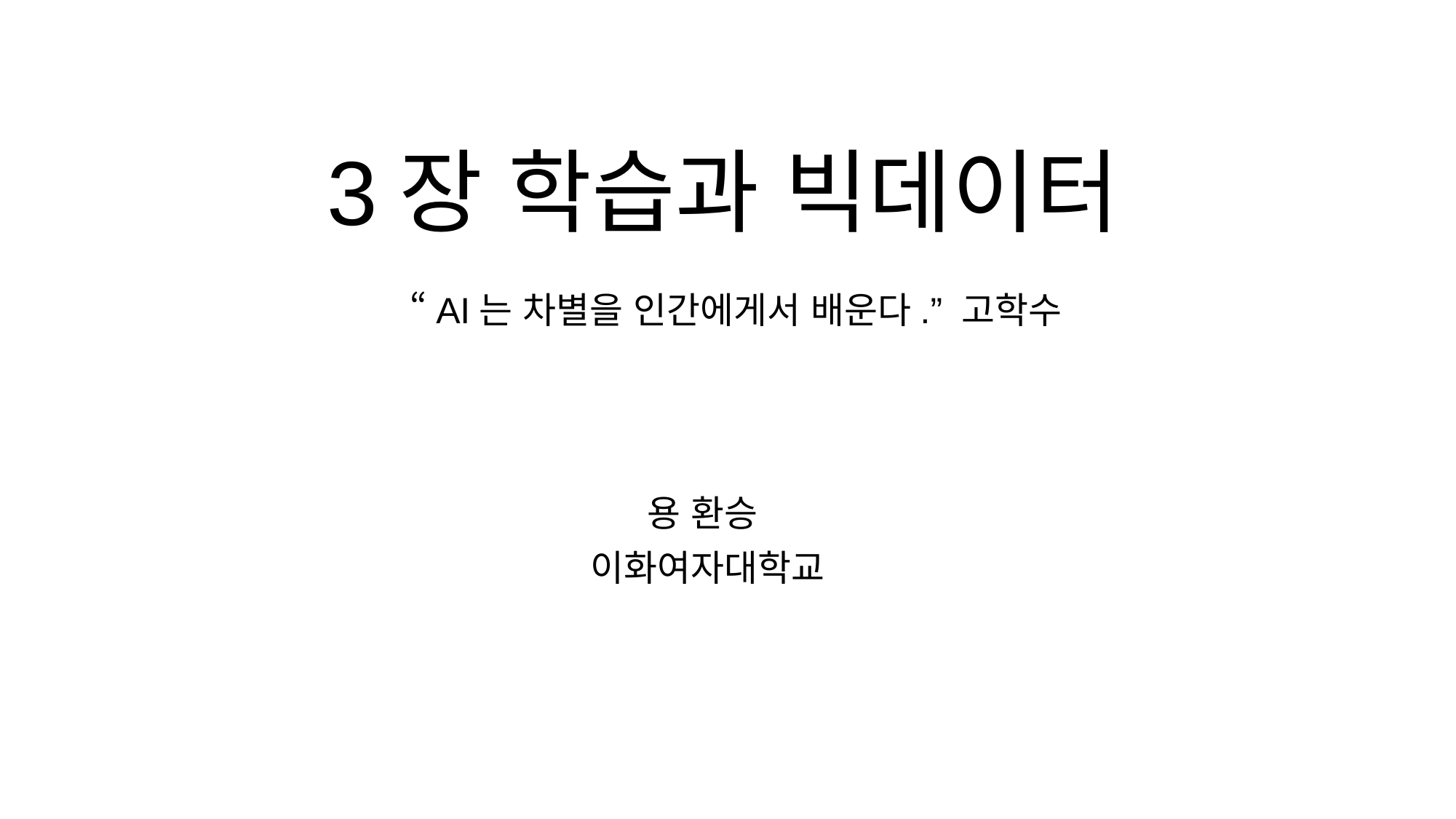

# 3장 학습과 빅데이터 “AI는 차별을 인간에게서 배운다.” 고학수

용 환승
이화여자대학교